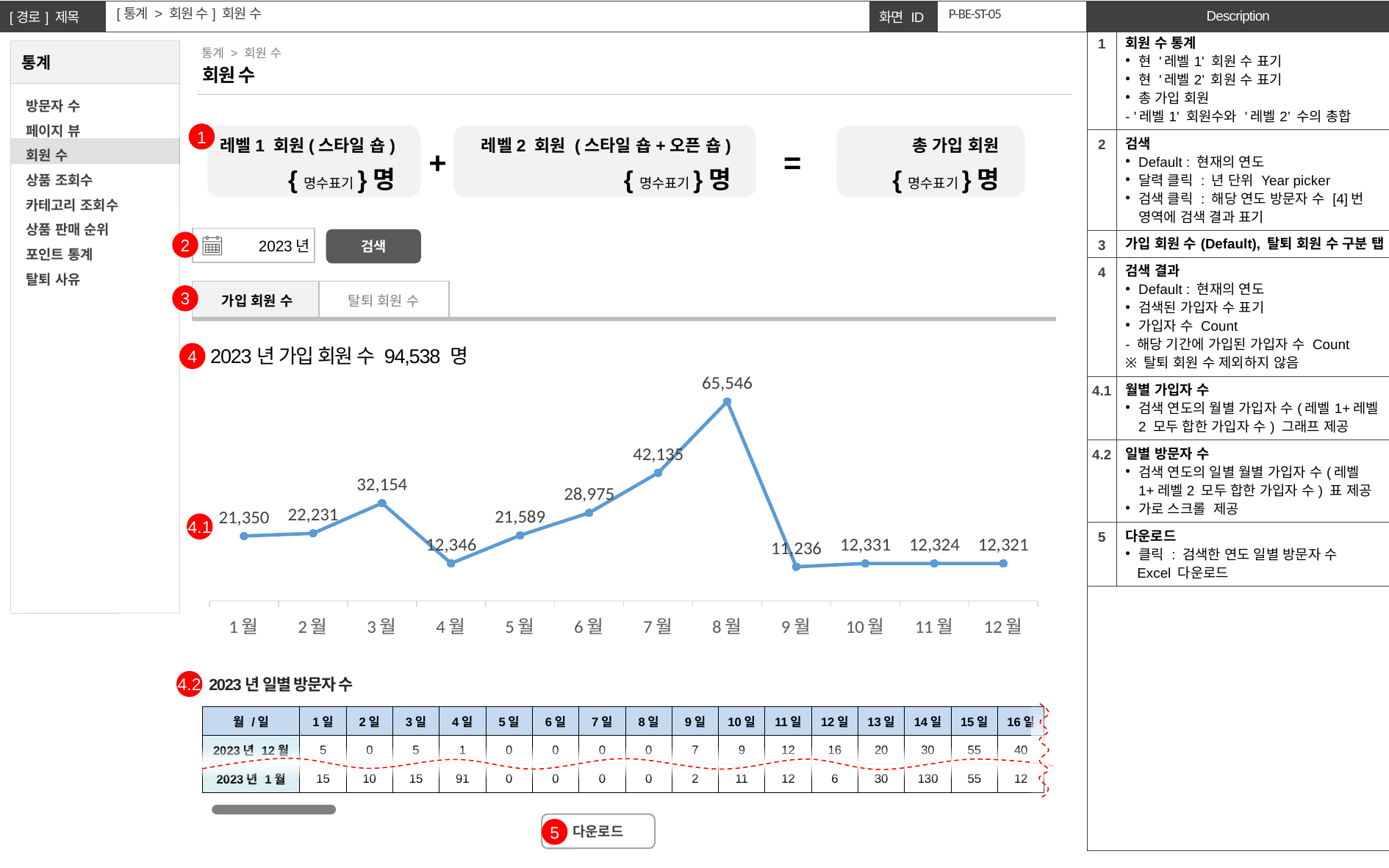

[통계 > 회원 수] 회원 수
# P-BE-ST-05
| 1 | 회원 수 통계 현 '레벨1' 회원 수 표기 현 '레벨2’ 회원 수 표기 총 가입 회원 - '레벨1' 회원수와 '레벨2’ 수의 총합 |
| --- | --- |
| 2 | 검색 Default : 현재의 연도 달력 클릭 : 년 단위 Year picker 검색 클릭 : 해당 연도 방문자 수 [4]번 영역에 검색 결과 표기 |
| 3 | 가입 회원 수(Default), 탈퇴 회원 수 구분 탭 |
| 4 | 검색 결과 Default : 현재의 연도 검색된 가입자 수 표기 가입자 수 Count - 해당 기간에 가입된 가입자 수 Count ※ 탈퇴 회원 수 제외하지 않음 |
| 4.1 | 월별 가입자 수 검색 연도의 월별 가입자 수(레벨1+레벨2 모두 합한 가입자 수) 그래프 제공 |
| 4.2 | 일별 방문자 수 검색 연도의 일별 월별 가입자 수(레벨1+레벨2 모두 합한 가입자 수) 표 제공 가로 스크롤 제공 |
| 5 | 다운로드 클릭 : 검색한 연도 일별 방문자 수 Excel 다운로드 |
|  |  |
통계 > 회원 수
회원 수
1
레벨1 회원(스타일 숍)
{명수표기}명
레벨2 회원 (스타일 숍+오픈 숍)
{명수표기}명
총 가입 회원
{명수표기}명

+
=
2023년
검색
2

가입 회원 수
탈퇴 회원 수
3
2023년 가입 회원 수 94,538 명
4

### Chart

| Category |  |
|---|---|
| 1월 | 21350.0 |
| 2월 | 22231.0 |
| 3월 | 32154.0 |
| 4월 | 12346.0 |
| 5월 | 21589.0 |
| 6월 | 28975.0 |
| 7월 | 42135.0 |
| 8월 | 65546.0 |
| 9월 | 11236.0 |
| 10월 | 12331.0 |
| 11월 | 12324.0 |
| 12월 | 12321.0 |
4.1
2023년 일별 방문자 수
4.2
| 월 /일 | 1일 | 2일 | 3일 | 4일 | 5일 | 6일 | 7일 | 8일 | 9일 | 10일 | 11일 | 12일 | 13일 | 14일 | 15일 | 16일 |
| --- | --- | --- | --- | --- | --- | --- | --- | --- | --- | --- | --- | --- | --- | --- | --- | --- |
| 2023년 12월 | 5 | 0 | 5 | 1 | 0 | 0 | 0 | 0 | 7 | 9 | 12 | 16 | 20 | 30 | 55 | 40 |
| 2023년 1월 | 15 | 10 | 15 | 91 | 0 | 0 | 0 | 0 | 2 | 11 | 12 | 6 | 30 | 130 | 55 | 12 |

다운로드
5